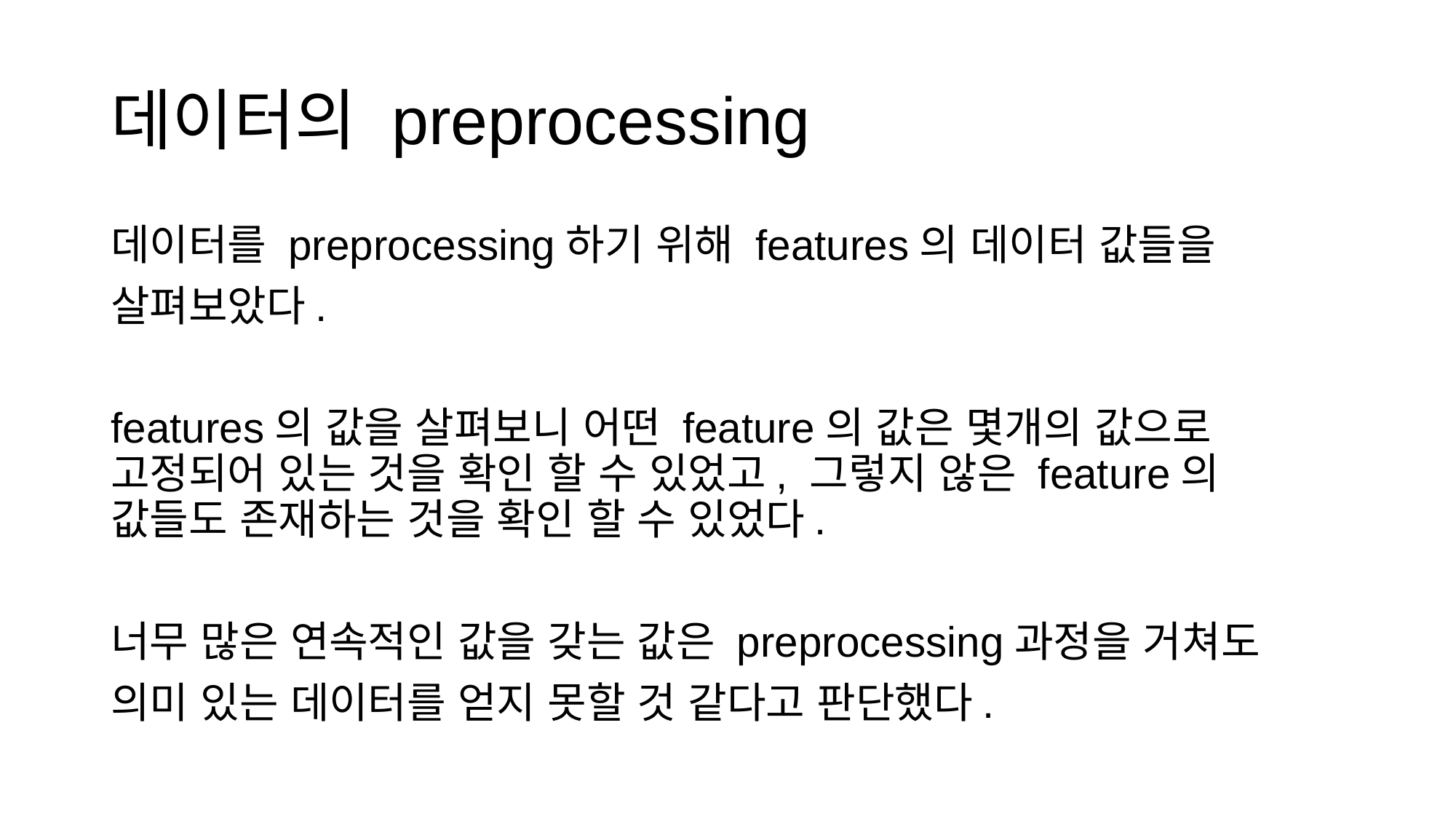

# 데이터의 preprocessing
데이터를 preprocessing하기 위해 features의 데이터 값들을
살펴보았다.

features의 값을 살펴보니 어떤 feature의 값은 몇개의 값으로 고정되어 있는 것을 확인 할 수 있었고, 그렇지 않은 feature의 값들도 존재하는 것을 확인 할 수 있었다.

너무 많은 연속적인 값을 갖는 값은 preprocessing과정을 거쳐도
의미 있는 데이터를 얻지 못할 것 같다고 판단했다.